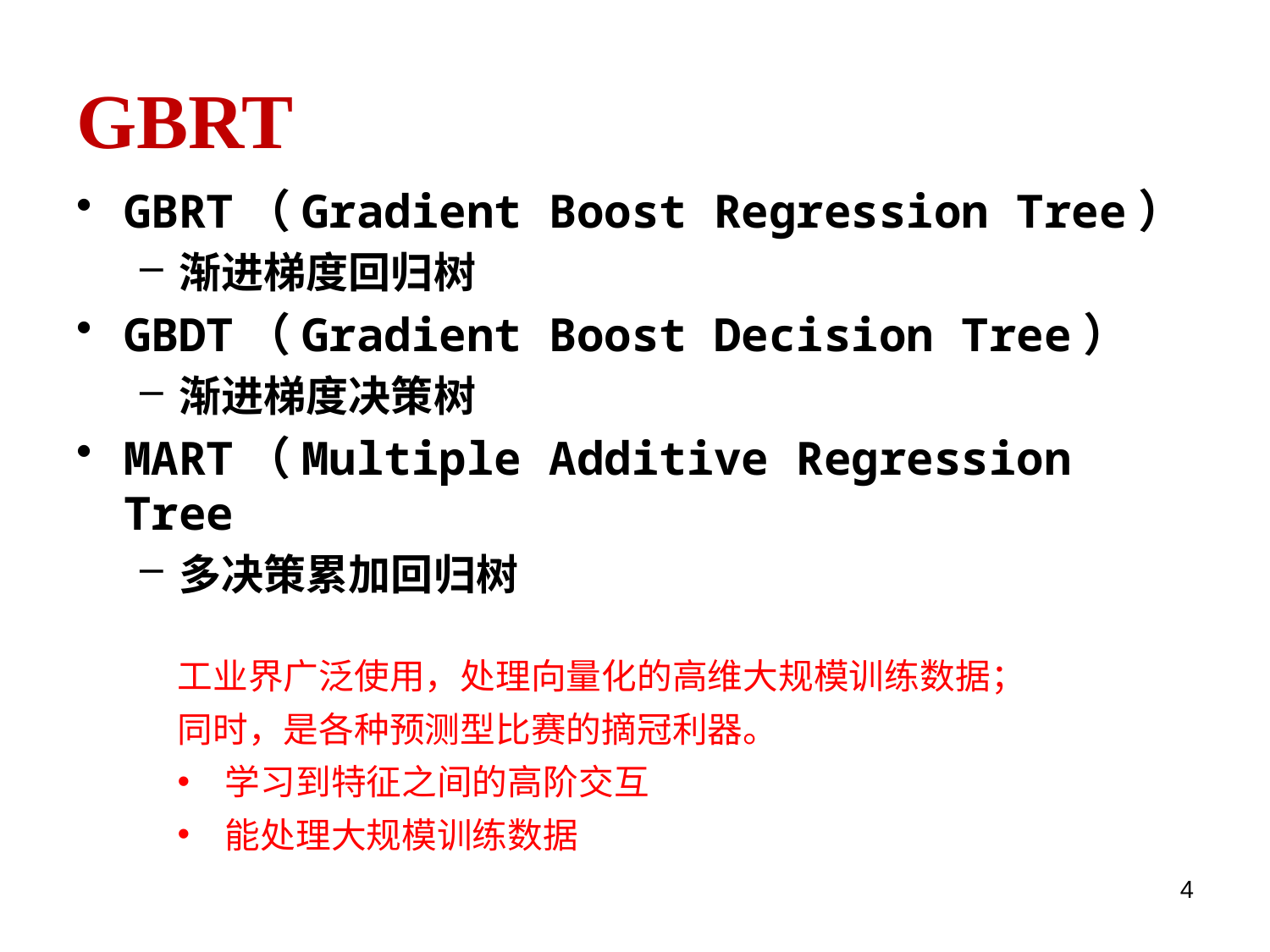

# GBRT
GBRT（Gradient Boost Regression Tree）
渐进梯度回归树
GBDT（Gradient Boost Decision Tree）
渐进梯度决策树
MART（Multiple Additive Regression Tree
多决策累加回归树
工业界广泛使用，处理向量化的高维大规模训练数据；
同时，是各种预测型比赛的摘冠利器。
学习到特征之间的高阶交互
能处理大规模训练数据
4